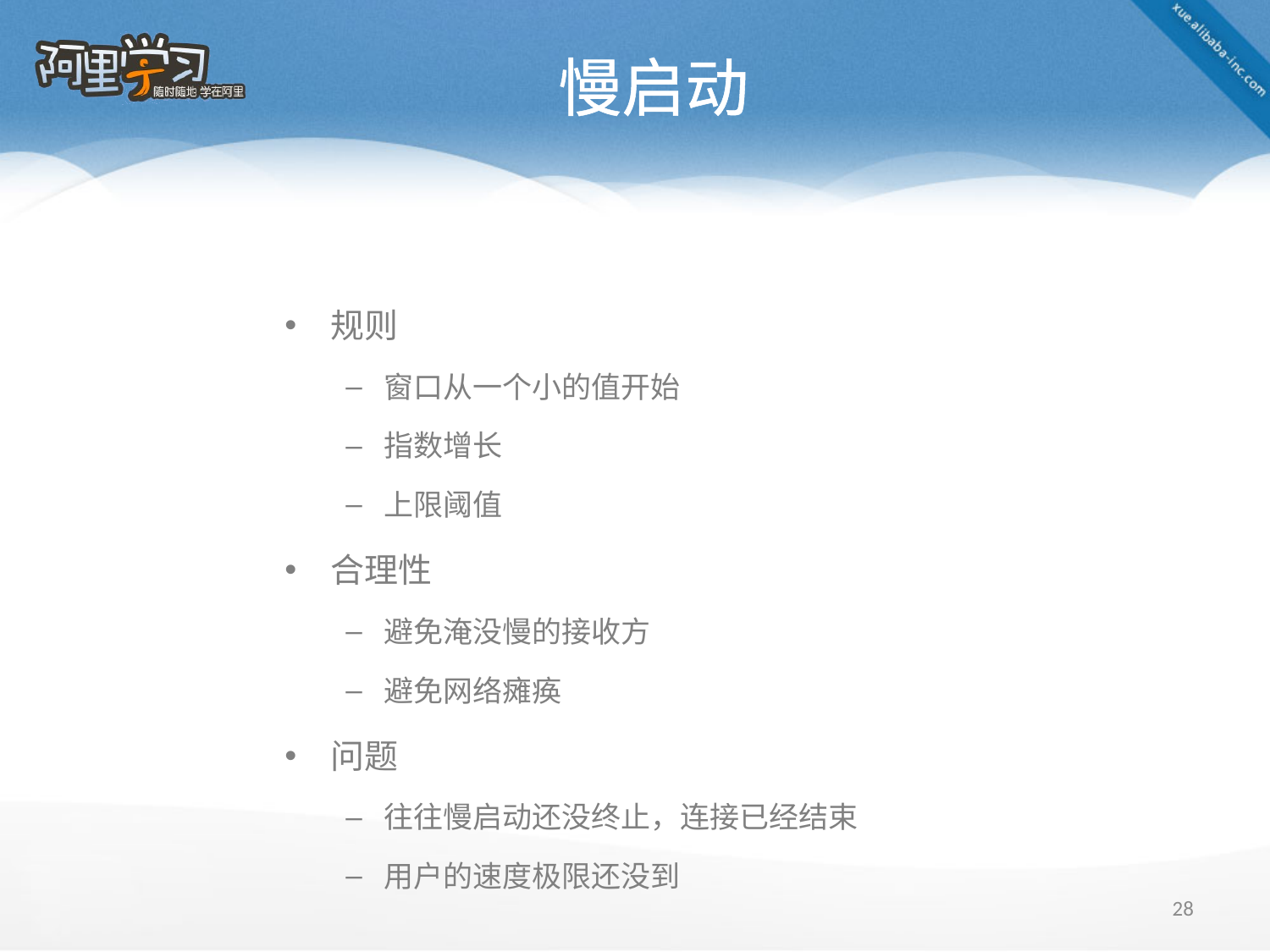

# 慢启动
规则
窗口从一个小的值开始
指数增长
上限阈值
合理性
避免淹没慢的接收方
避免网络瘫痪
问题
往往慢启动还没终止，连接已经结束
用户的速度极限还没到

28